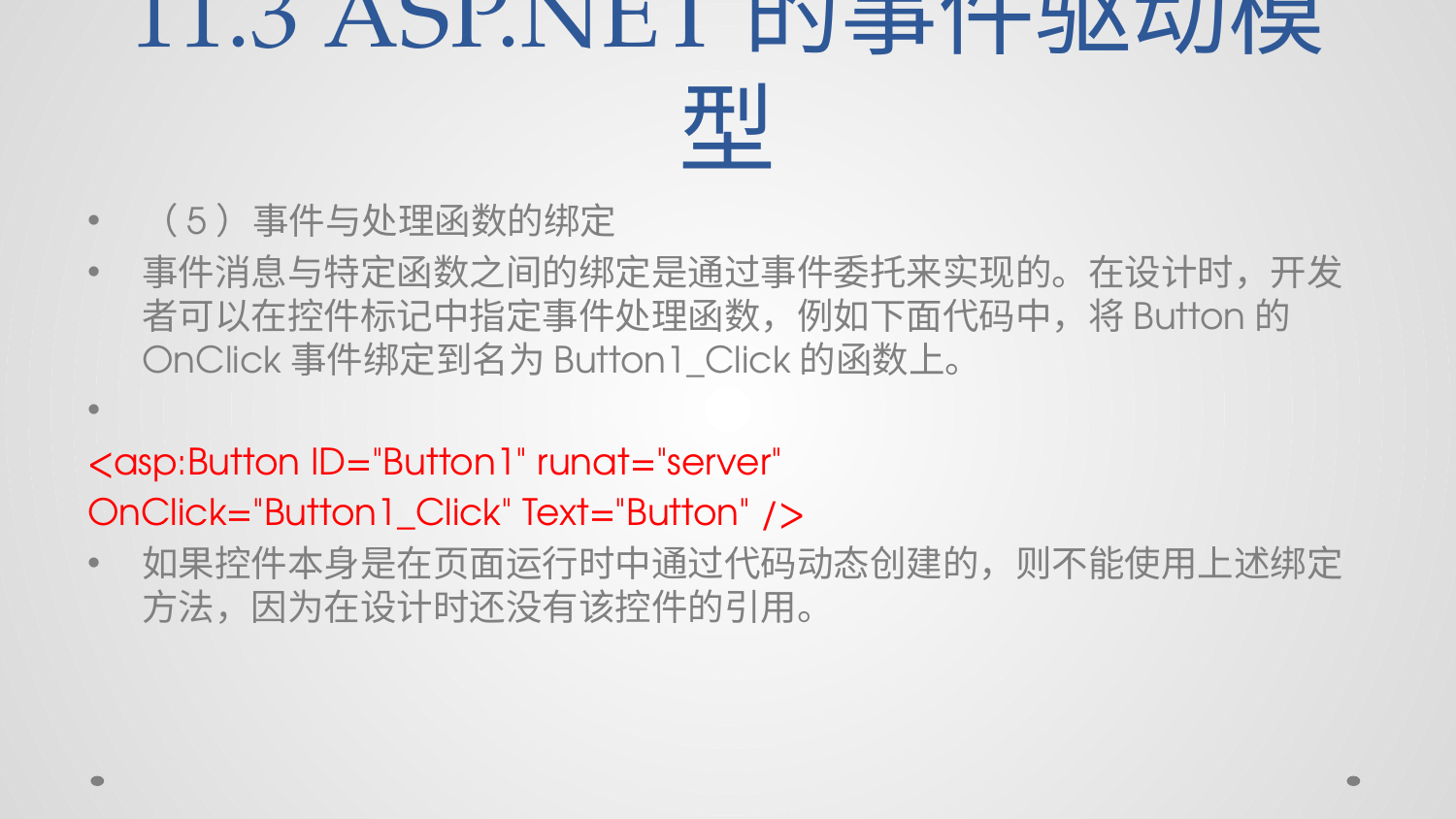

# 11.3 ASP.NET的事件驱动模型
（5）事件与处理函数的绑定
事件消息与特定函数之间的绑定是通过事件委托来实现的。在设计时，开发者可以在控件标记中指定事件处理函数，例如下面代码中，将Button的OnClick事件绑定到名为Button1_Click的函数上。

<asp:Button ID="Button1" runat="server"
OnClick="Button1_Click" Text="Button" />
如果控件本身是在页面运行时中通过代码动态创建的，则不能使用上述绑定方法，因为在设计时还没有该控件的引用。